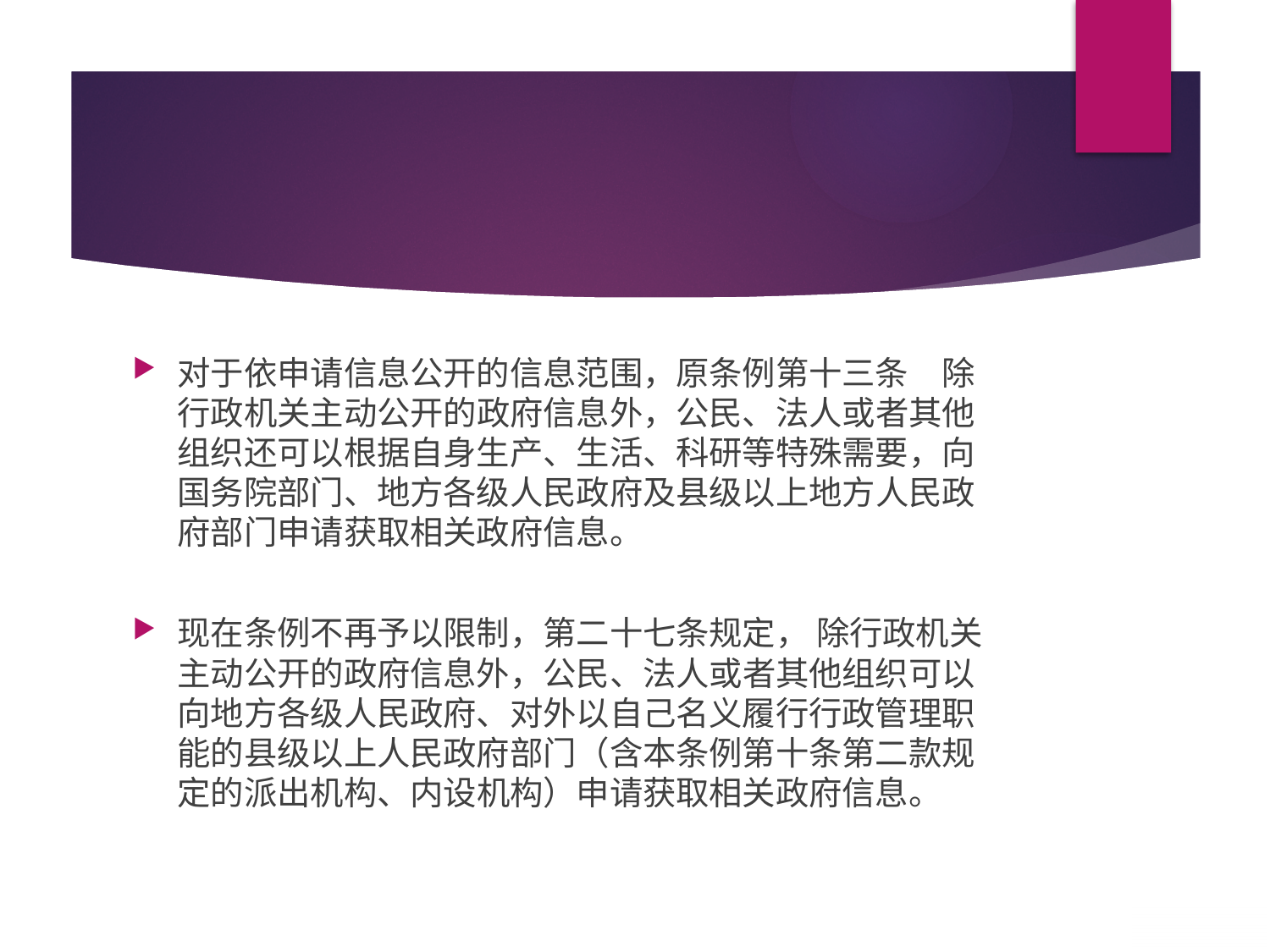

#
对于依申请信息公开的信息范围，原条例第十三条　除行政机关主动公开的政府信息外，公民、法人或者其他组织还可以根据自身生产、生活、科研等特殊需要，向国务院部门、地方各级人民政府及县级以上地方人民政府部门申请获取相关政府信息。

现在条例不再予以限制，第二十七条规定， 除行政机关主动公开的政府信息外，公民、法人或者其他组织可以向地方各级人民政府、对外以自己名义履行行政管理职能的县级以上人民政府部门（含本条例第十条第二款规定的派出机构、内设机构）申请获取相关政府信息。